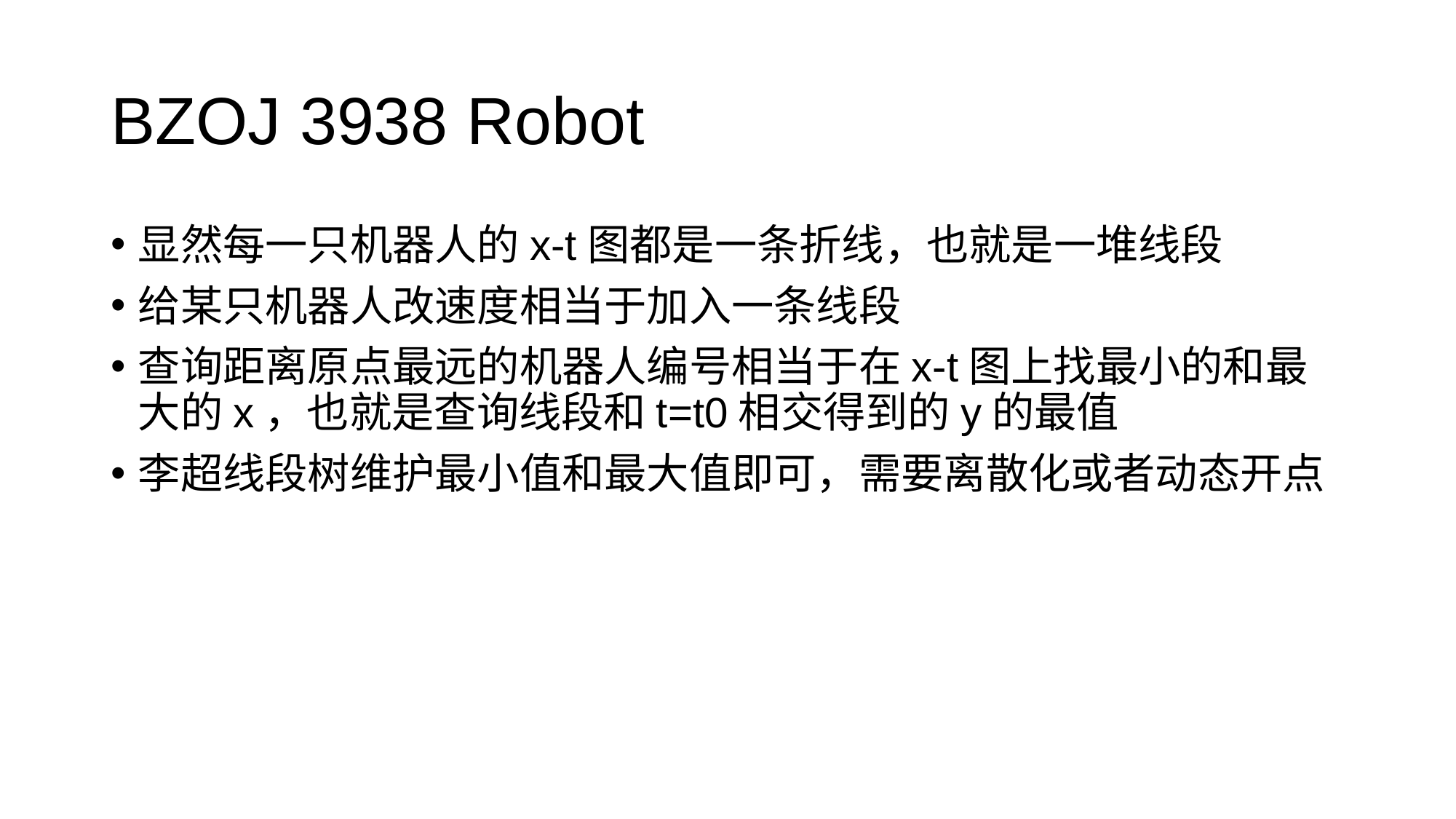

# BZOJ 3938 Robot
显然每一只机器人的x-t图都是一条折线，也就是一堆线段
给某只机器人改速度相当于加入一条线段
查询距离原点最远的机器人编号相当于在x-t图上找最小的和最大的x，也就是查询线段和t=t0相交得到的y的最值
李超线段树维护最小值和最大值即可，需要离散化或者动态开点